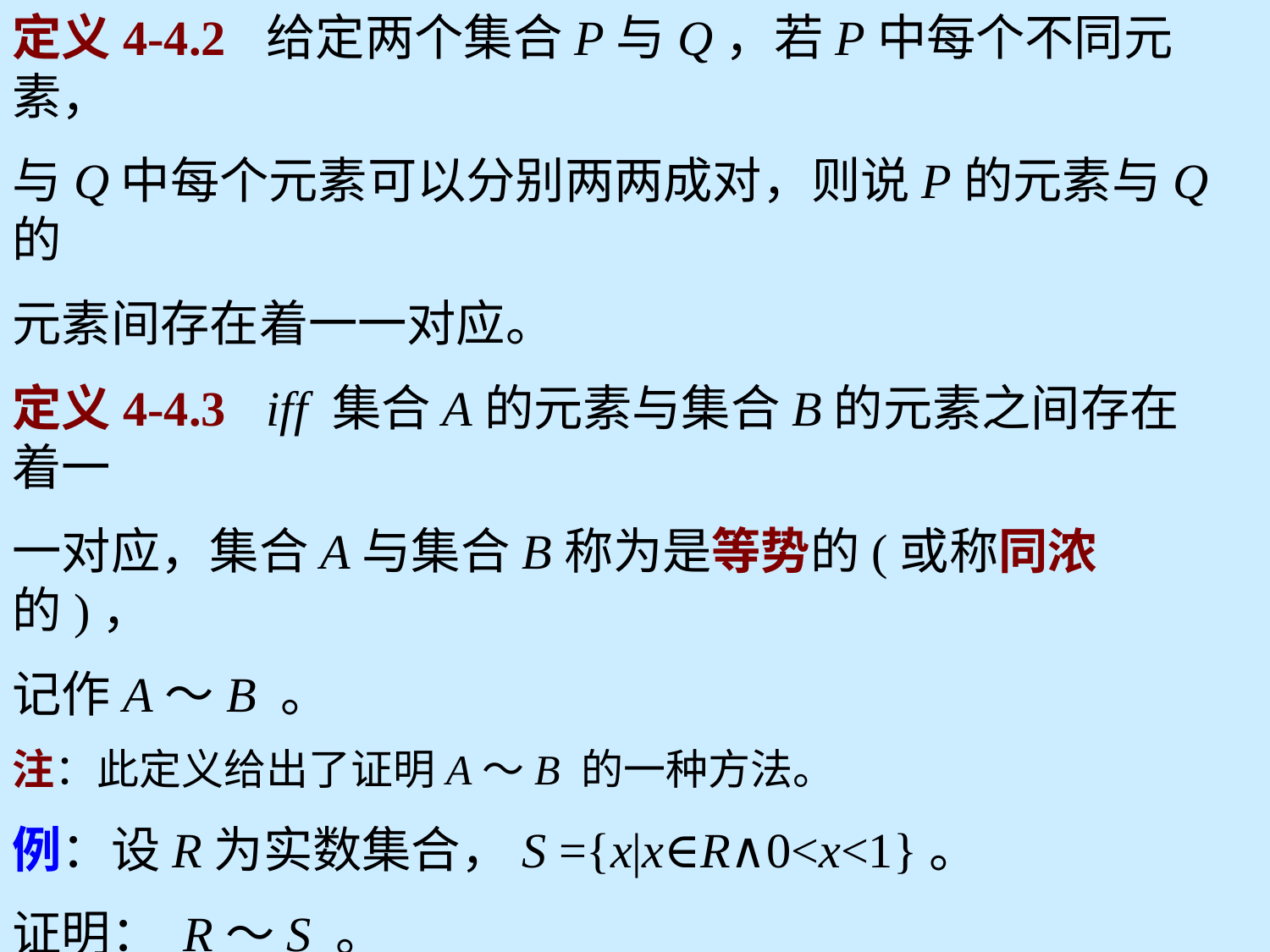

定义4-4.2	给定两个集合P与Q，若P中每个不同元素，
与Q中每个元素可以分别两两成对，则说P的元素与Q的
元素间存在着一一对应。
定义4-4.3	iff 集合A的元素与集合B的元素之间存在着一
一对应，集合A与集合B称为是等势的(或称同浓的)，
记作A～B 。
注：此定义给出了证明A～B 的一种方法。
例：设R为实数集合，S ={x|x∈R∧0<x<1}。
证明： R～S 。
证明：令f : R→S ，f (x) =(arctg x/π )+1/2  。
显然   f : R→S   是一个双射函数。故 R～S 。               ＃